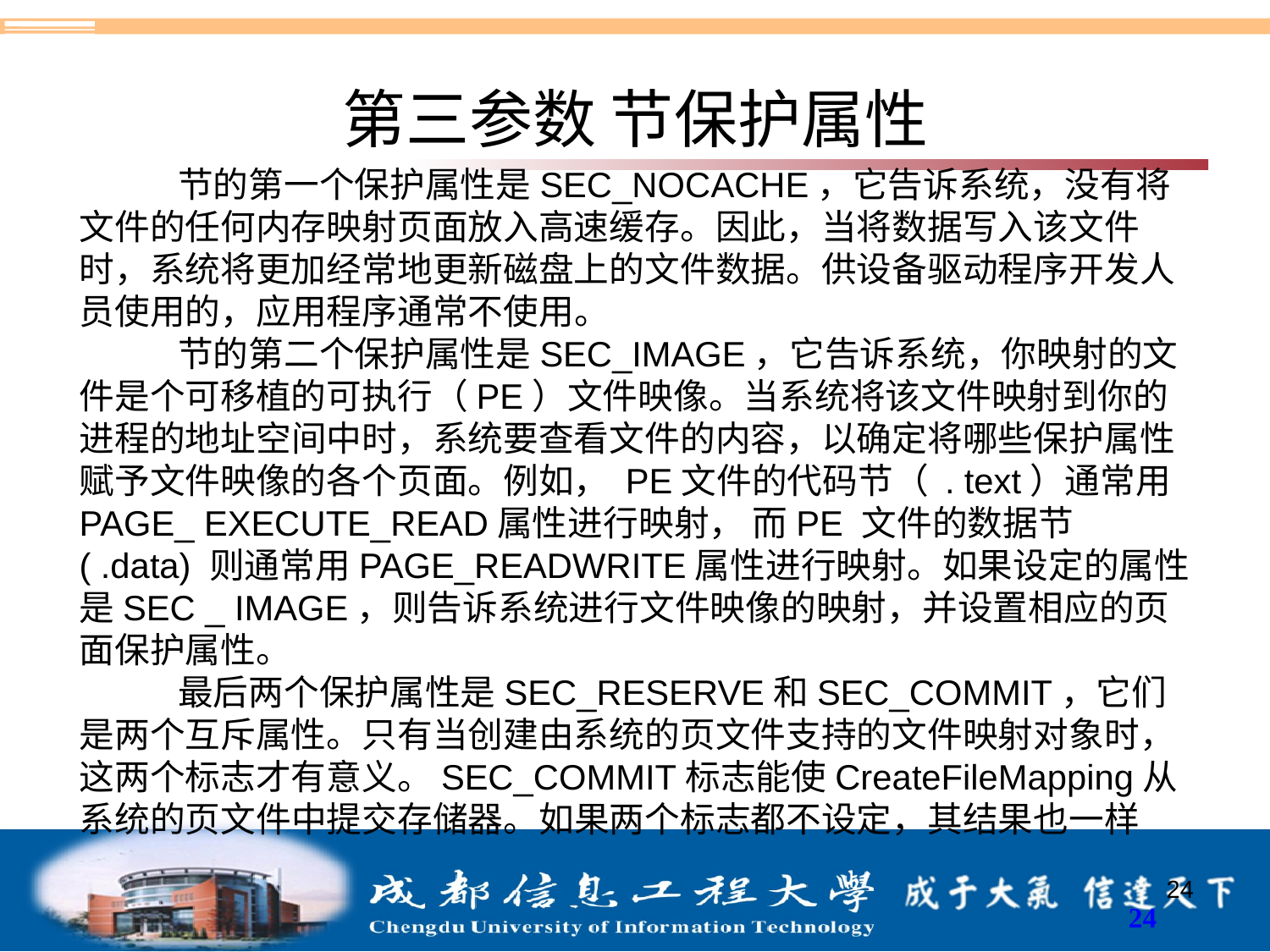

# 第三参数 节保护属性
节的第一个保护属性是SEC_NOCACHE，它告诉系统，没有将文件的任何内存映射页面放入高速缓存。因此，当将数据写入该文件时，系统将更加经常地更新磁盘上的文件数据。供设备驱动程序开发人员使用的，应用程序通常不使用。
节的第二个保护属性是SEC_IMAGE，它告诉系统，你映射的文件是个可移植的可执行（PE）文件映像。当系统将该文件映射到你的进程的地址空间中时，系统要查看文件的内容，以确定将哪些保护属性赋予文件映像的各个页面。例如， PE文件的代码节（ . text）通常用PAGE_ EXECUTE_READ属性进行映射， 而PE 文件的数据节( .data) 则通常用PAGE_READWRITE属性进行映射。如果设定的属性是SEC _ IMAGE，则告诉系统进行文件映像的映射，并设置相应的页面保护属性。
最后两个保护属性是SEC_RESERVE和SEC_COMMIT，它们是两个互斥属性。只有当创建由系统的页文件支持的文件映射对象时，这两个标志才有意义。SEC_COMMIT标志能使CreateFileMapping从系统的页文件中提交存储器。如果两个标志都不设定，其结果也一样